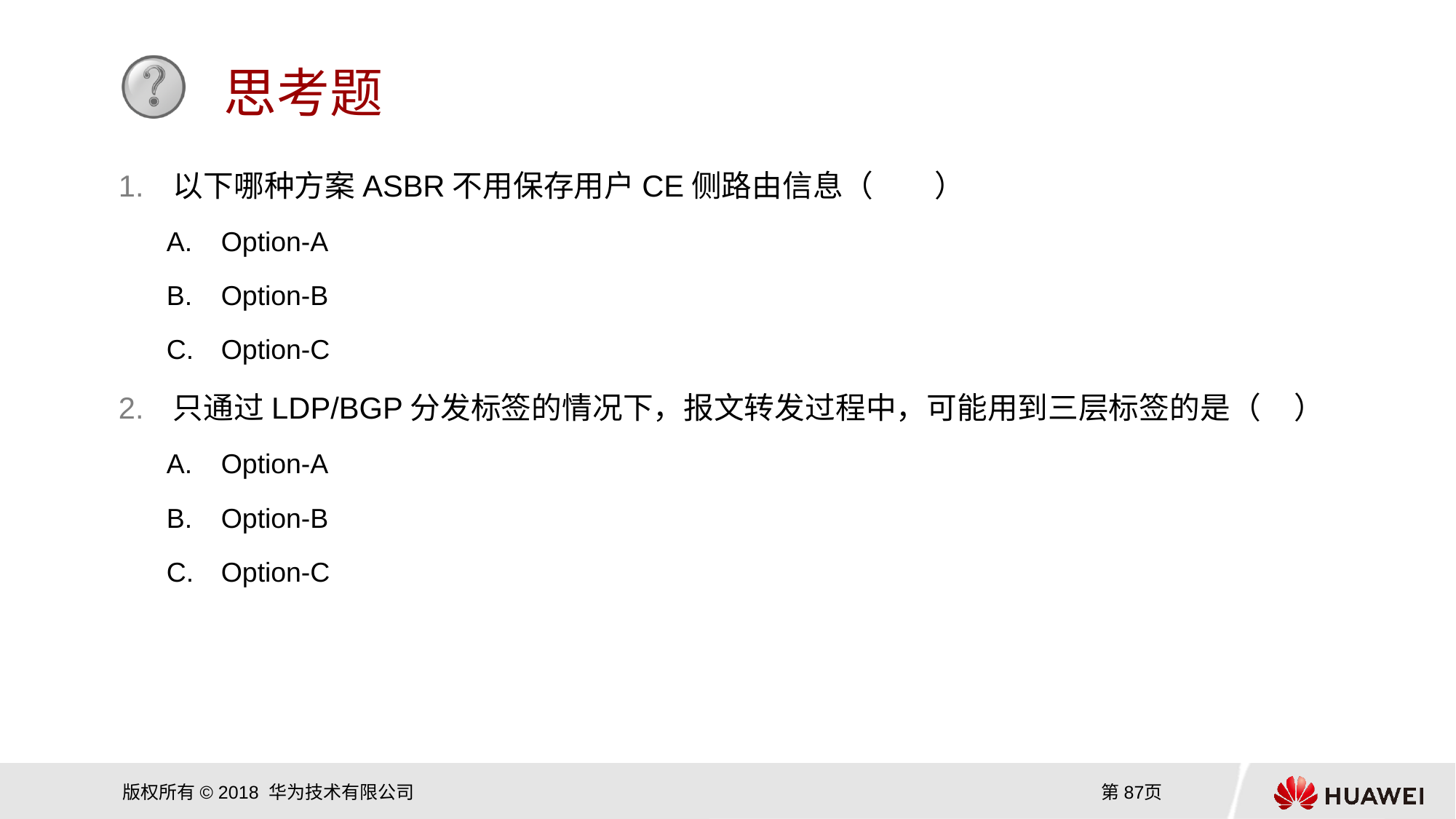

以下哪种方案ASBR不用保存用户CE侧路由信息（　　）
Option-A
Option-B
Option-C
只通过LDP/BGP分发标签的情况下，报文转发过程中，可能用到三层标签的是（     ）
Option-A
Option-B
Option-C